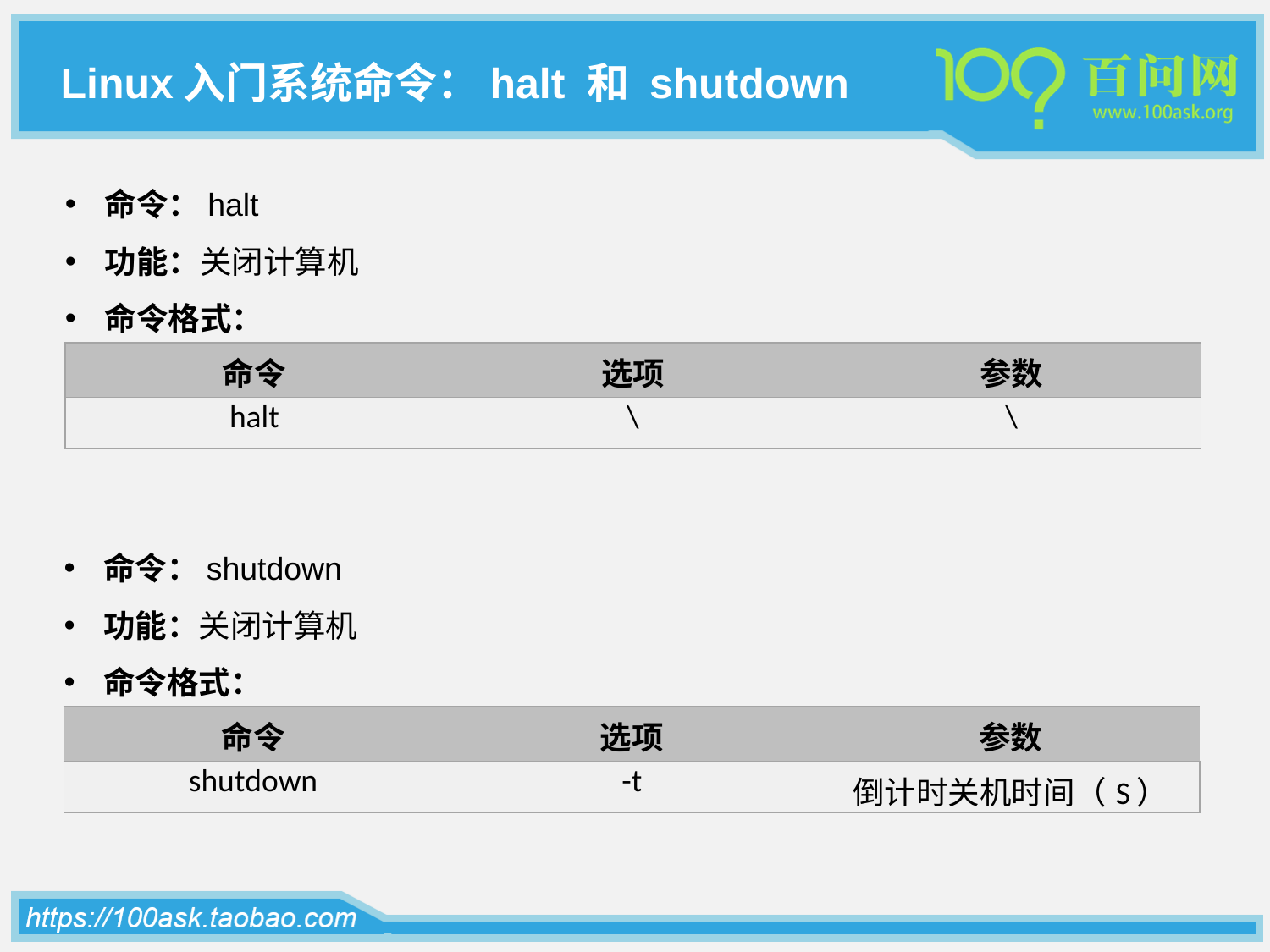

Linux入门系统命令：halt 和 shutdown
命令：halt
功能：关闭计算机
命令格式：

| 命令 | 选项 |  |  | 参数 |
| --- | --- | --- | --- | --- |
| halt |  | \ |  | \ |
命令：shutdown
功能：关闭计算机
命令格式：

| 命令 | 选项 |  |  | 参数 |
| --- | --- | --- | --- | --- |
| shutdown |  | -t |  | 倒计时关机时间（S） |